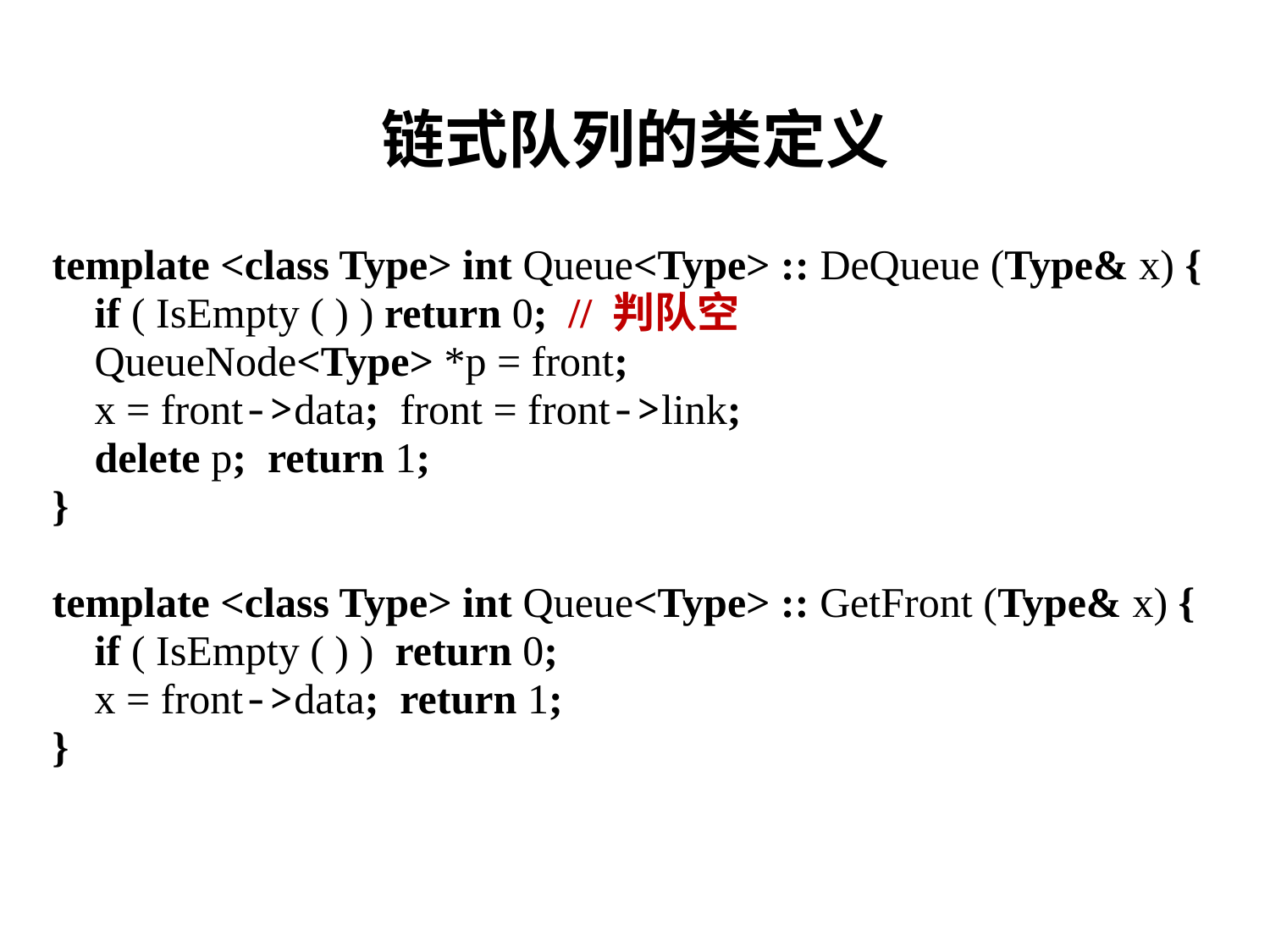

# 链式队列的类定义
template <class Type> int Queue<Type> :: DeQueue (Type& x) {
    if ( IsEmpty ( ) ) return 0;  // 判队空
    QueueNode<Type> *p = front;
    x = front->data;  front = front->link;
    delete p;  return 1;
}

template <class Type> int Queue<Type> :: GetFront (Type& x) {
    if ( IsEmpty ( ) )  return 0;
    x = front->data;  return 1;
}